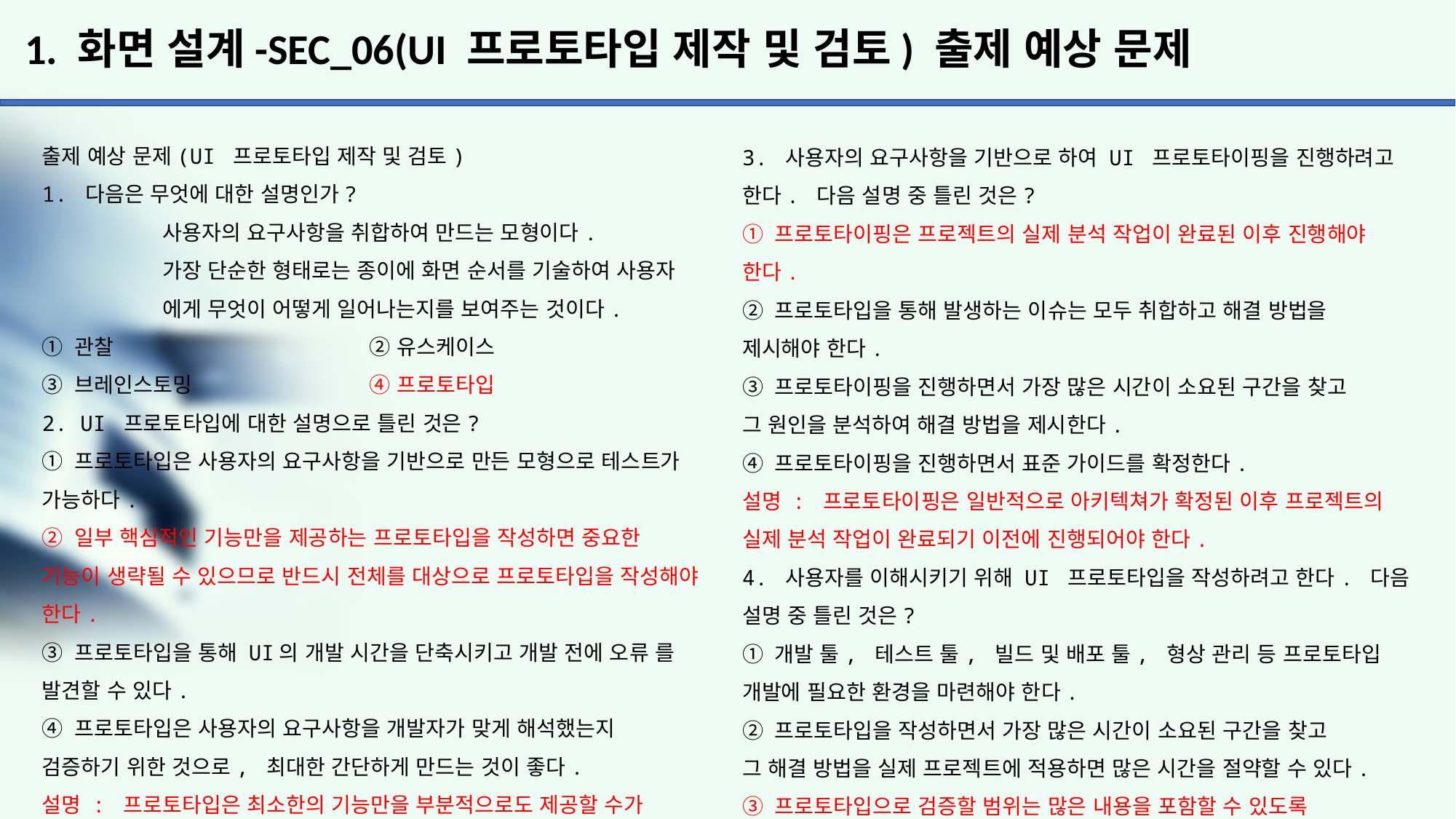

# 1. 화면 설계-SEC_06(UI 프로토타입 제작 및 검토) 출제 예상 문제
출제 예상 문제(UI 프로토타입 제작 및 검토)
1. 다음은 무엇에 대한 설명인가?
	 사용자의 요구사항을 취합하여 만드는 모형이다.
	 가장 단순한 형태로는 종이에 화면 순서를 기술하여 사용자
	 에게 무엇이 어떻게 일어나는지를 보여주는 것이다.
① 관찰			② 유스케이스
③ 브레인스토밍		④ 프로토타입
2. UI 프로토타입에 대한 설명으로 틀린 것은?
① 프로토타입은 사용자의 요구사항을 기반으로 만든 모형으로 테스트가 가능하다.
② 일부 핵심적인 기능만을 제공하는 프로토타입을 작성하면 중요한
기능이 생략될 수 있으므로 반드시 전체를 대상으로 프로토타입을 작성해야 한다.
③ 프로토타입을 통해 UI의 개발 시간을 단축시키고 개발 전에 오류 를 발견할 수 있다.
④ 프로토타입은 사용자의 요구사항을 개발자가 맞게 해석했는지
검증하기 위한 것으로, 최대한 간단하게 만드는 것이 좋다.
설명 : 프로토타입은 최소한의 기능만을 부분적으로도 제공할 수가
있다.
3. 사용자의 요구사항을 기반으로 하여 UI 프로토타이핑을 진행하려고
한다. 다음 설명 중 틀린 것은?
① 프로토타이핑은 프로젝트의 실제 분석 작업이 완료된 이후 진행해야
한다.
② 프로토타입을 통해 발생하는 이슈는 모두 취합하고 해결 방법을
제시해야 한다.
③ 프로토타이핑을 진행하면서 가장 많은 시간이 소요된 구간을 찾고
그 원인을 분석하여 해결 방법을 제시한다.
④ 프로토타이핑을 진행하면서 표준 가이드를 확정한다.
설명 : 프로토타이핑은 일반적으로 아키텍쳐가 확정된 이후 프로젝트의
실제 분석 작업이 완료되기 이전에 진행되어야 한다.
4. 사용자를 이해시키기 위해 UI 프로토타입을 작성하려고 한다. 다음
설명 중 틀린 것은?
① 개발 툴, 테스트 툴, 빌드 및 배포 툴, 형상 관리 등 프로토타입
개발에 필요한 환경을 마련해야 한다.
② 프로토타입을 작성하면서 가장 많은 시간이 소요된 구간을 찾고
그 해결 방법을 실제 프로젝트에 적용하면 많은 시간을 절약할 수 있다.
③ 프로토타입으로 검증할 범위는 많은 내용을 포함할 수 있도록
가급적 넓게 잡는 것이 좋다.
④ 프로토타입을 시연할 때는 프로토타입의 개발 목적을 구체적으로 설명해야 한다.
형상관리(Software Configuration Management) : 소프트웨어의 변경
사항을 체계적으로 추적하고 통제하는 것이다.
프로토타입으로 검증할 범위를 너무 넓게 잡거나 기간을 길게 잡으면
원하는 목표가 너무 커져 오히려 문제를 일으킬 수 있다. 될 수 있으면
작은 범위와 적은 인원으로 최소한의 기간 내에 검증할 수 있도록
지정하는 것이 좋다.